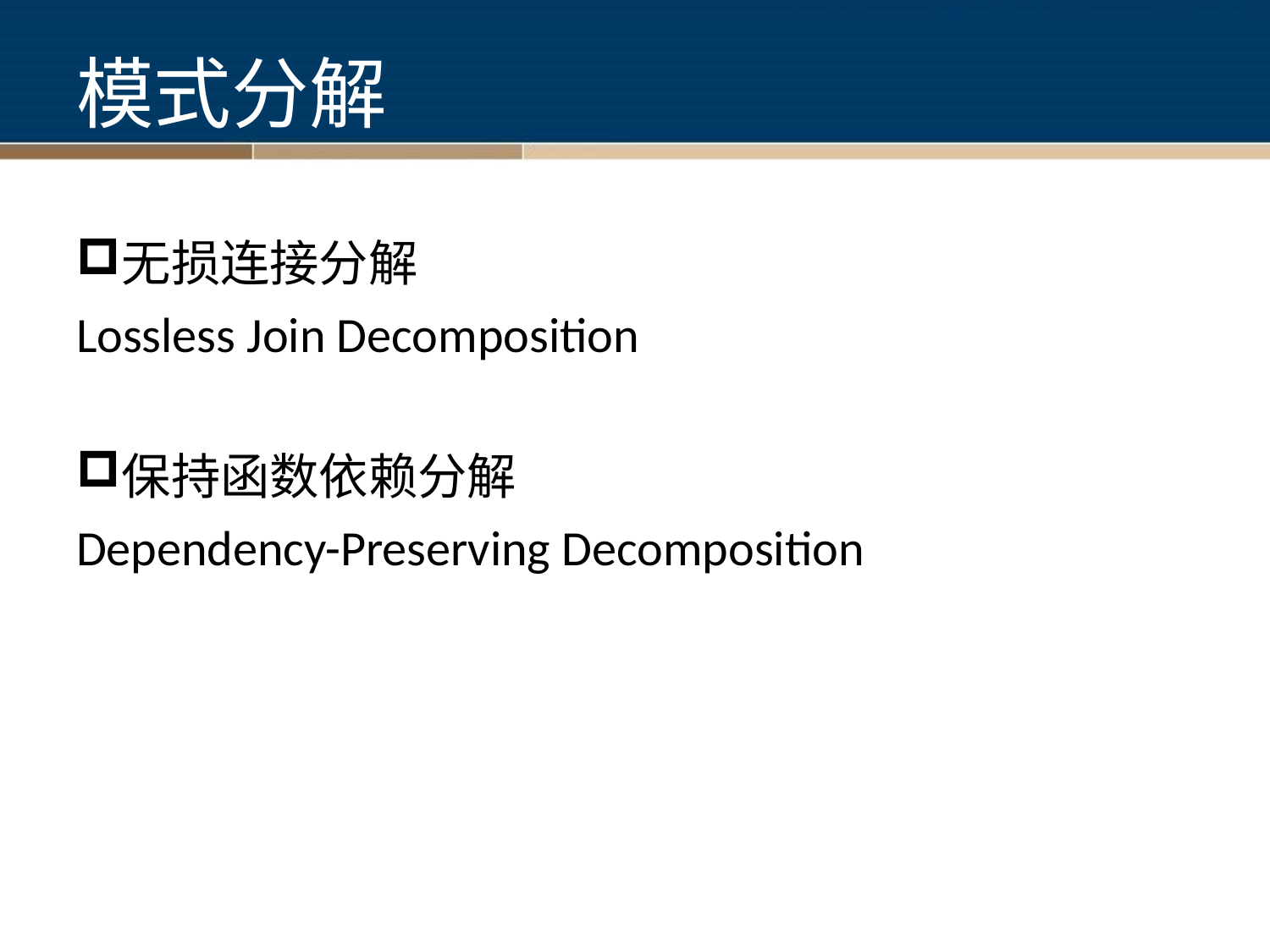

# 模式分解
无损连接分解
Lossless Join Decomposition

保持函数依赖分解
Dependency-Preserving Decomposition